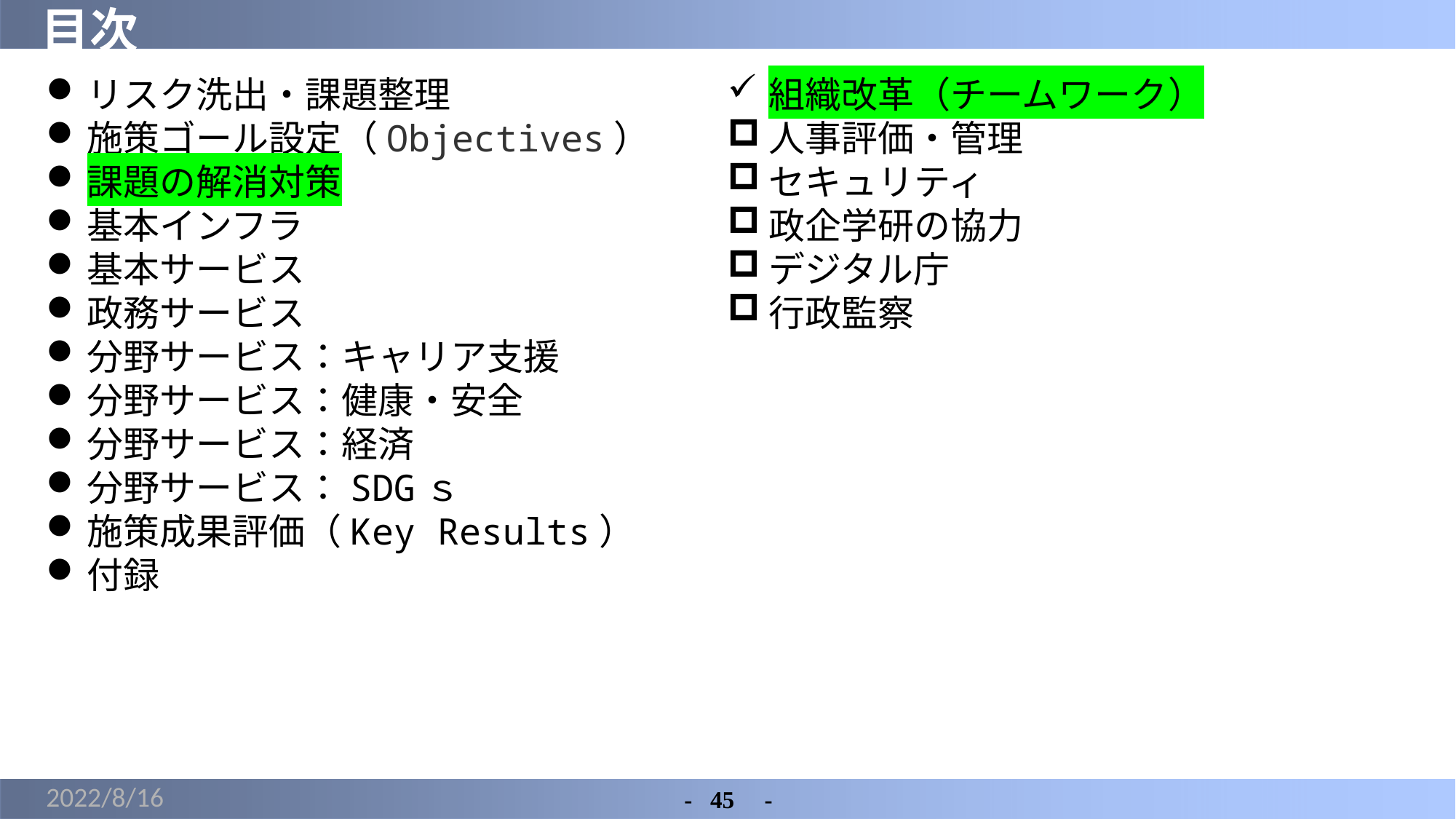

# 目次
リスク洗出・課題整理
施策ゴール設定（Objectives）
課題の解消対策
基本インフラ
基本サービス
政務サービス
分野サービス：キャリア支援
分野サービス：健康・安全
分野サービス：経済
分野サービス：SDGｓ
施策成果評価（Key Results）
付録
組織改革（チームワーク）
人事評価・管理
セキュリティ
政企学研の協力
デジタル庁
行政監察

2022/8/16
-	45　-